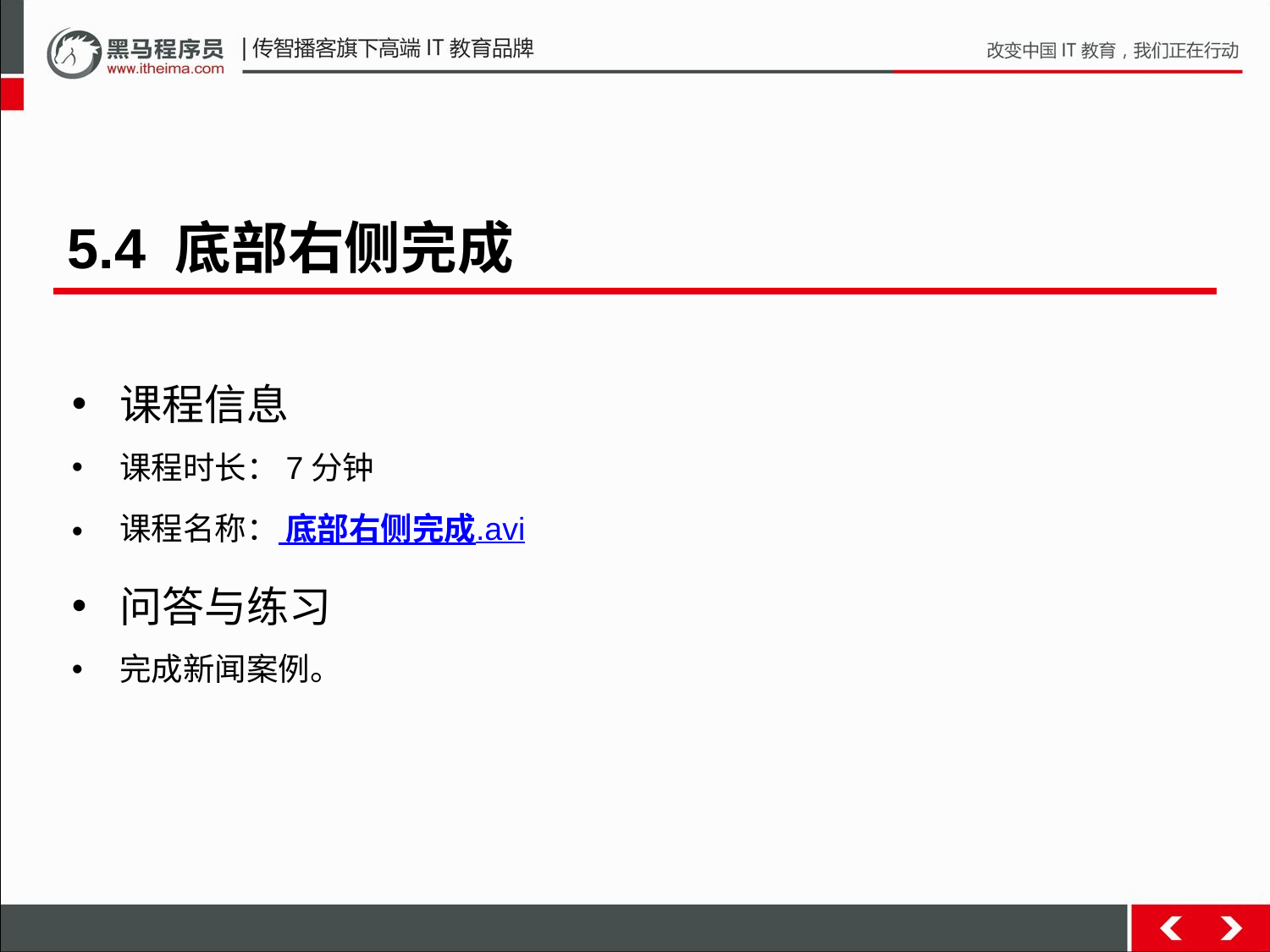

5.4 底部右侧完成
课程信息
课程时长：7分钟
课程名称： 底部右侧完成.avi
问答与练习
完成新闻案例。